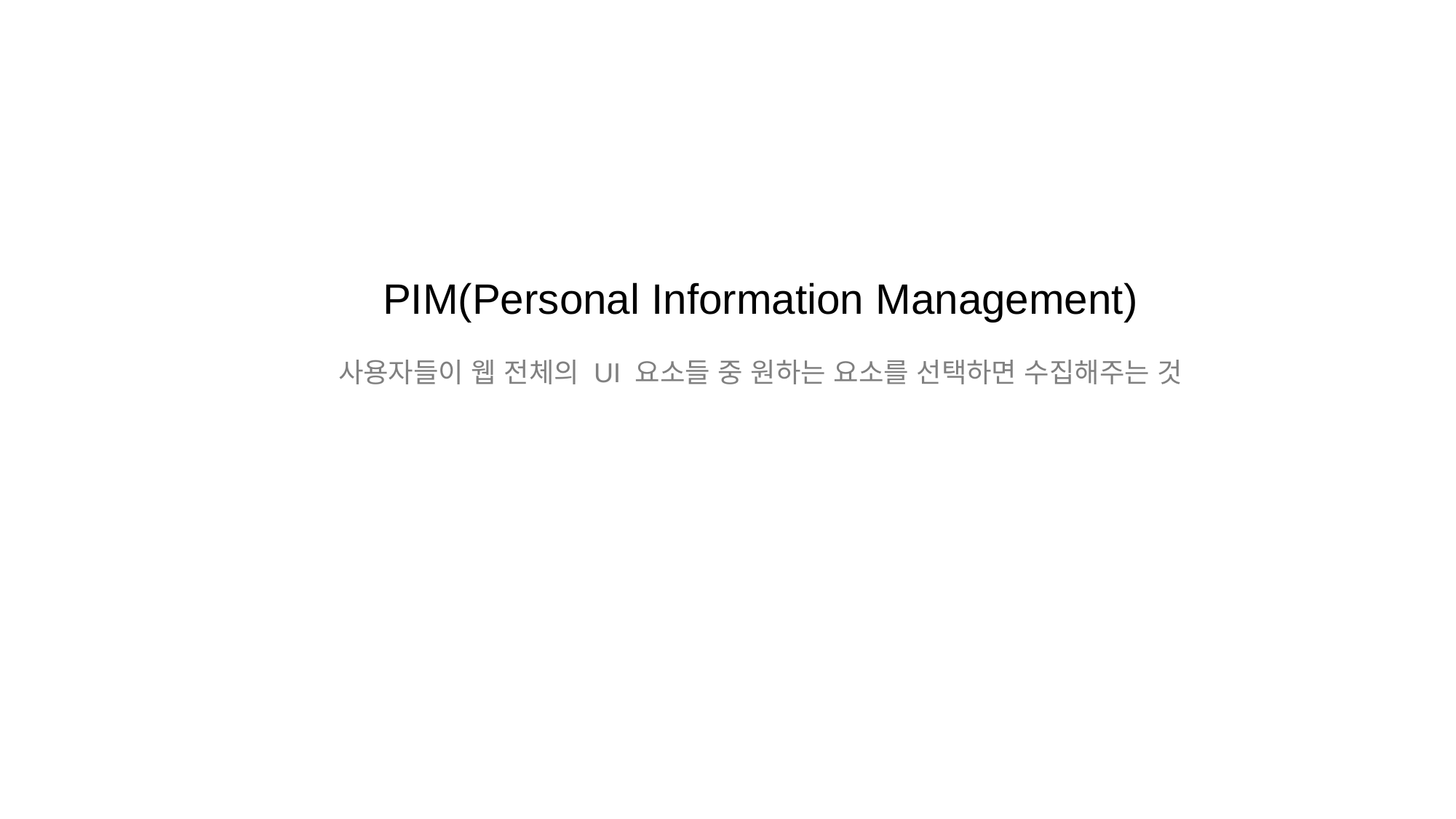

PIM(Personal Information Management)

사용자들이 웹 전체의 UI 요소들 중 원하는 요소를 선택하면 수집해주는 것